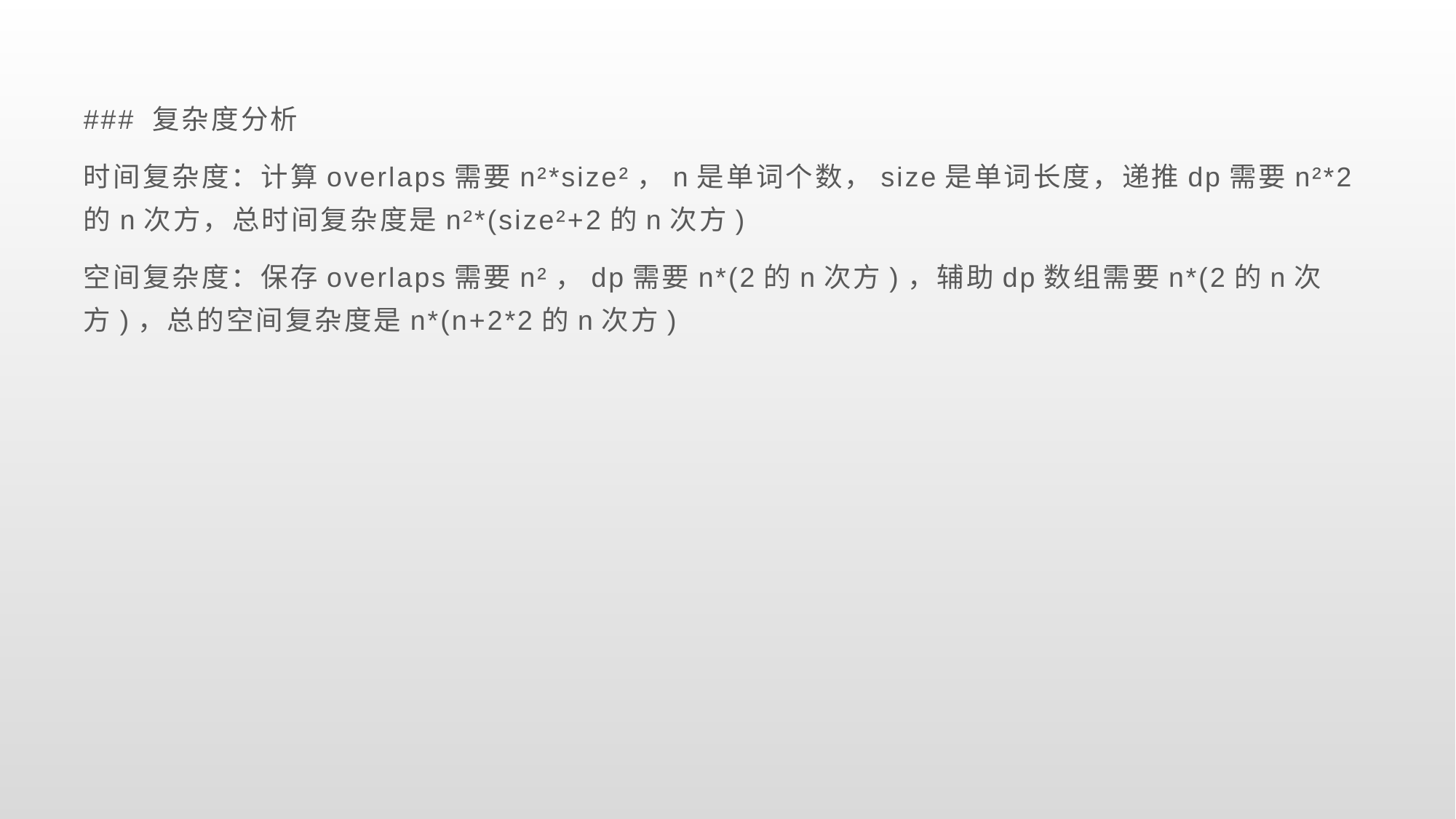

### 复杂度分析
时间复杂度：计算overlaps需要n²*size²，n是单词个数，size是单词长度，递推dp需要n²*2的n次方，总时间复杂度是n²*(size²+2的n次方)
空间复杂度：保存overlaps需要n²，dp需要n*(2的n次方)，辅助dp数组需要n*(2的n次方)，总的空间复杂度是n*(n+2*2的n次方)